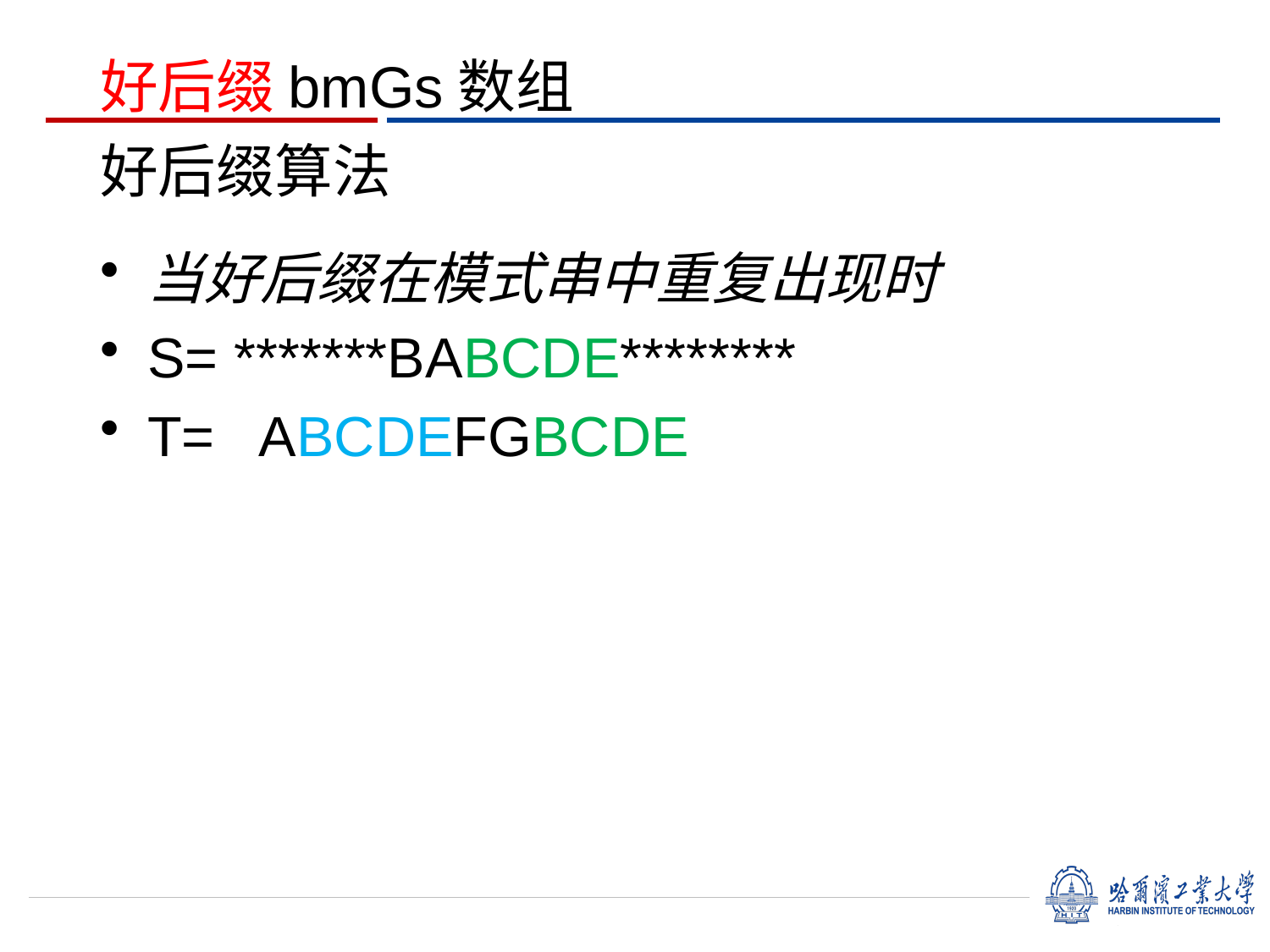

好后缀bmGs数组
# 好后缀算法
当好后缀在模式串中重复出现时
S= *******BABCDE********
T=   ABCDEFGBCDE